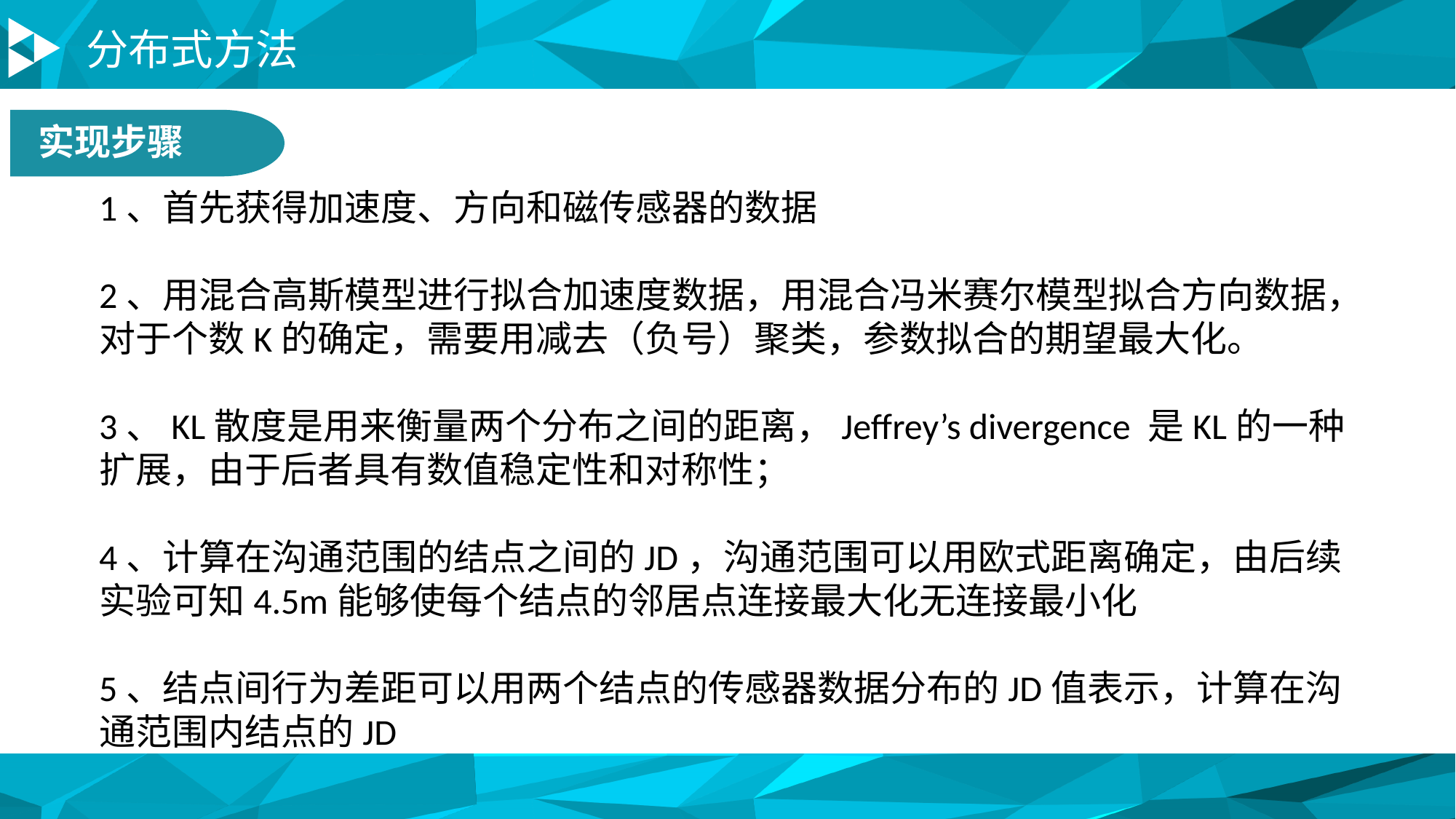

分布式方法

实现步骤
1、首先获得加速度、方向和磁传感器的数据

2、用混合高斯模型进行拟合加速度数据，用混合冯米赛尔模型拟合方向数据，对于个数K的确定，需要用减去（负号）聚类，参数拟合的期望最大化。

3、KL散度是用来衡量两个分布之间的距离，Jeffrey’s divergence 是KL的一种扩展，由于后者具有数值稳定性和对称性；

4、计算在沟通范围的结点之间的JD，沟通范围可以用欧式距离确定，由后续实验可知4.5m能够使每个结点的邻居点连接最大化无连接最小化

5、结点间行为差距可以用两个结点的传感器数据分布的JD值表示，计算在沟通范围内结点的JD